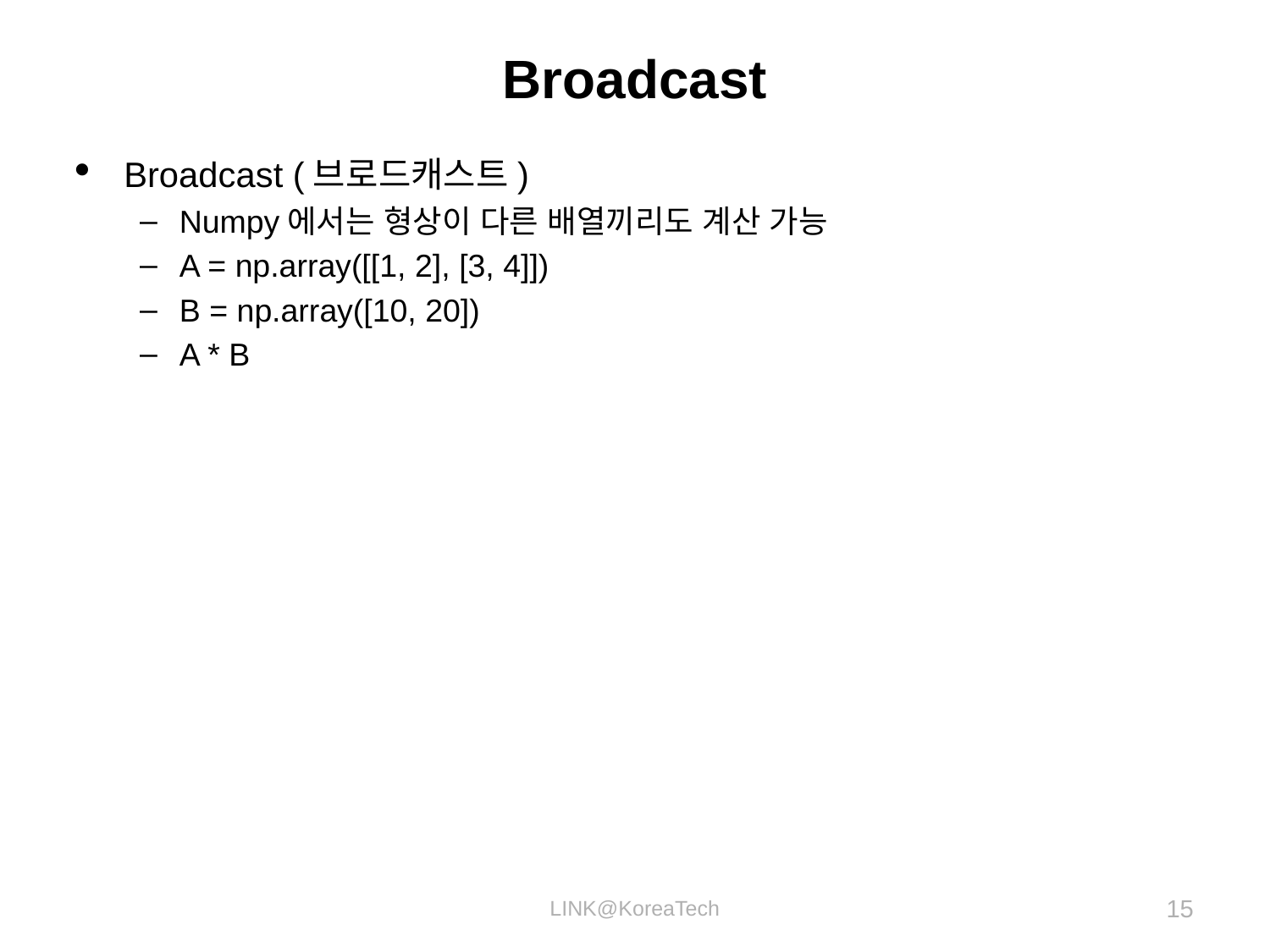

# Broadcast
Broadcast (브로드캐스트)
Numpy에서는 형상이 다른 배열끼리도 계산 가능
A = np.array([[1, 2], [3, 4]])
B = np.array([10, 20])
A * B
LINK@KoreaTech
15